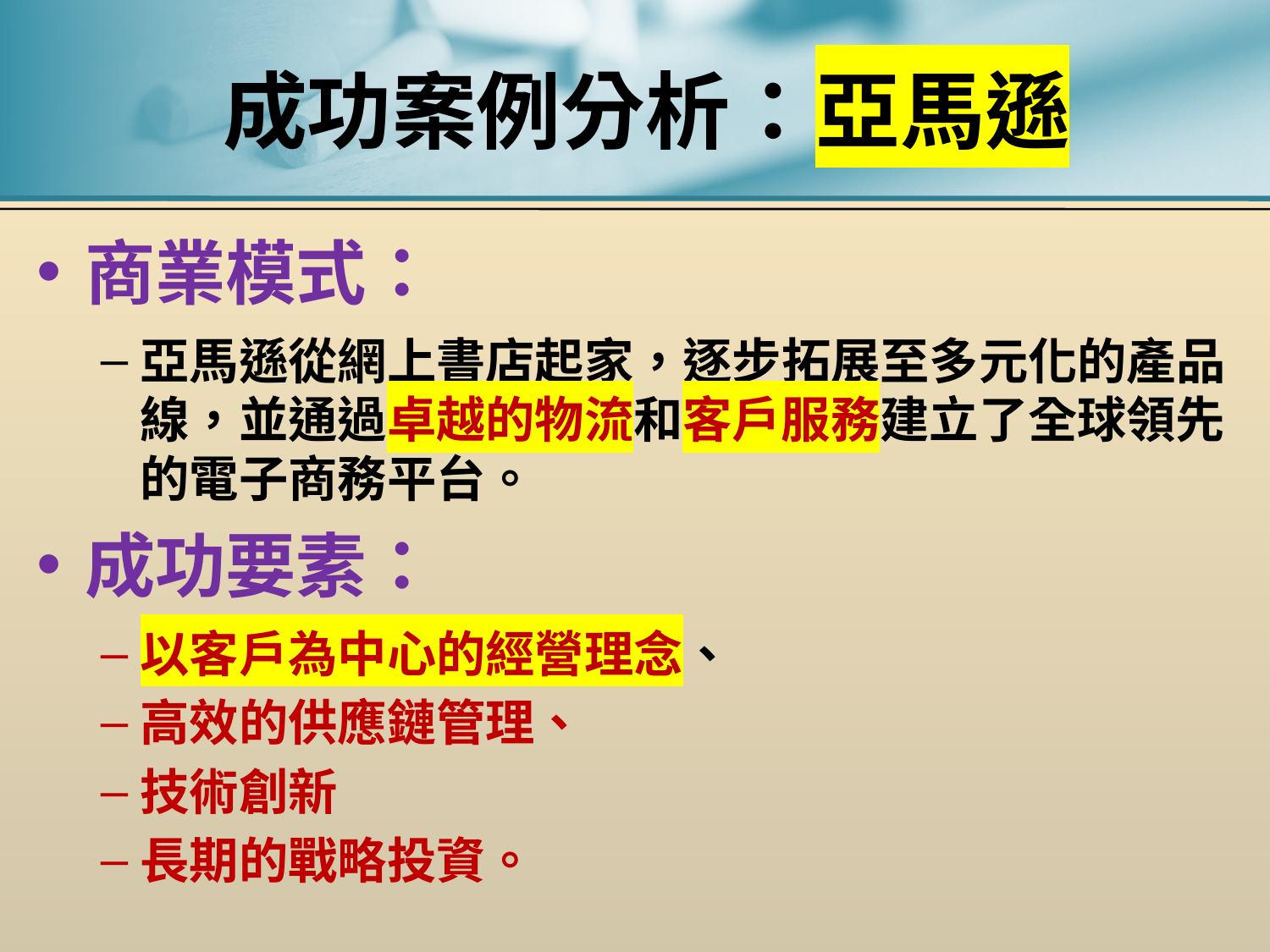

# 成功案例分析：亞馬遜
商業模式：
亞馬遜從網上書店起家，逐步拓展至多元化的產品線，並通過卓越的物流和客戶服務建立了全球領先的電子商務平台。
成功要素：
以客戶為中心的經營理念、
高效的供應鏈管理、
技術創新
長期的戰略投資。